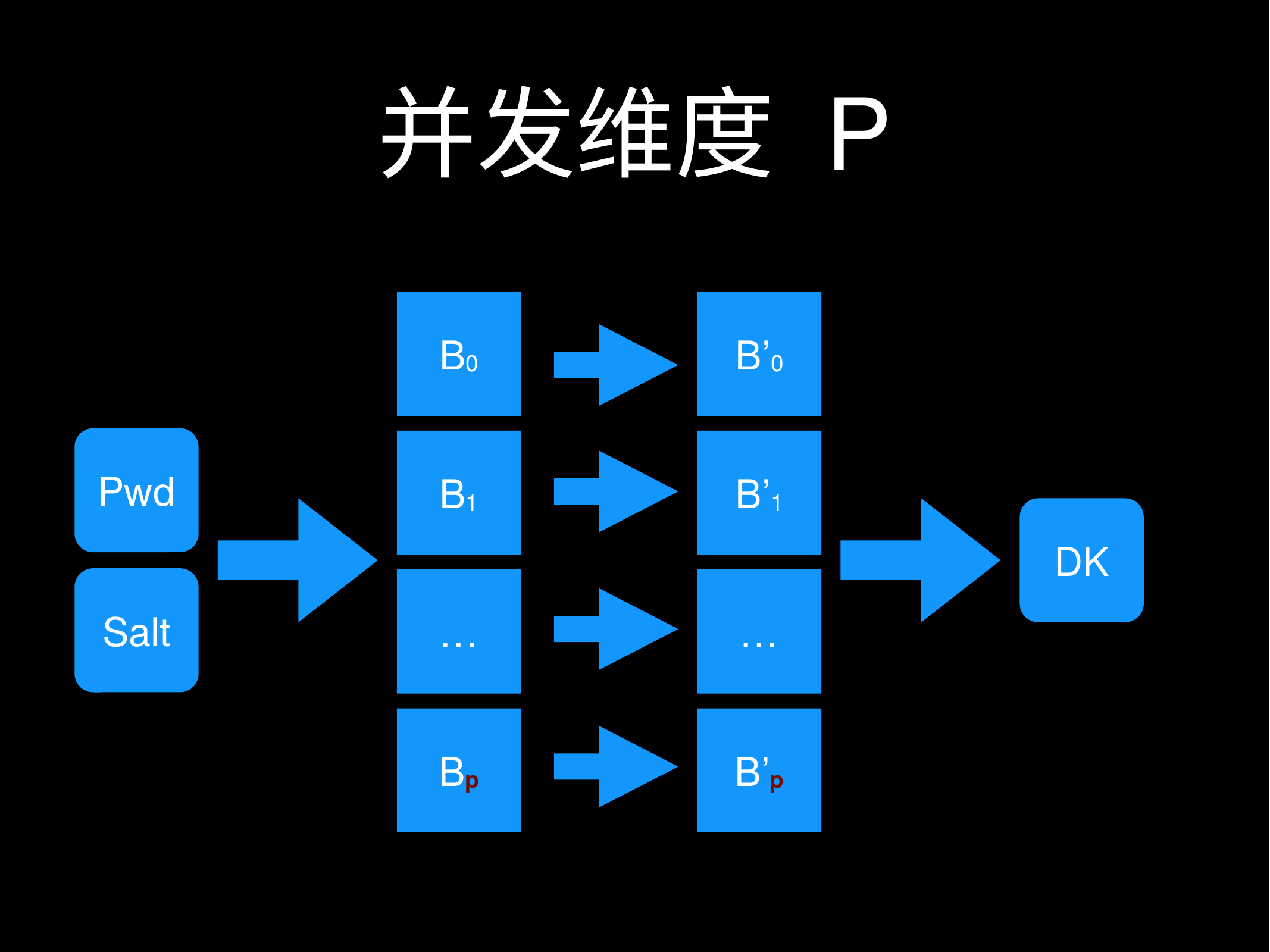

# 并发维度 P
B0
B’0

Pwd
B1
B’1

DK
Salt
…
…

Bp
B’p